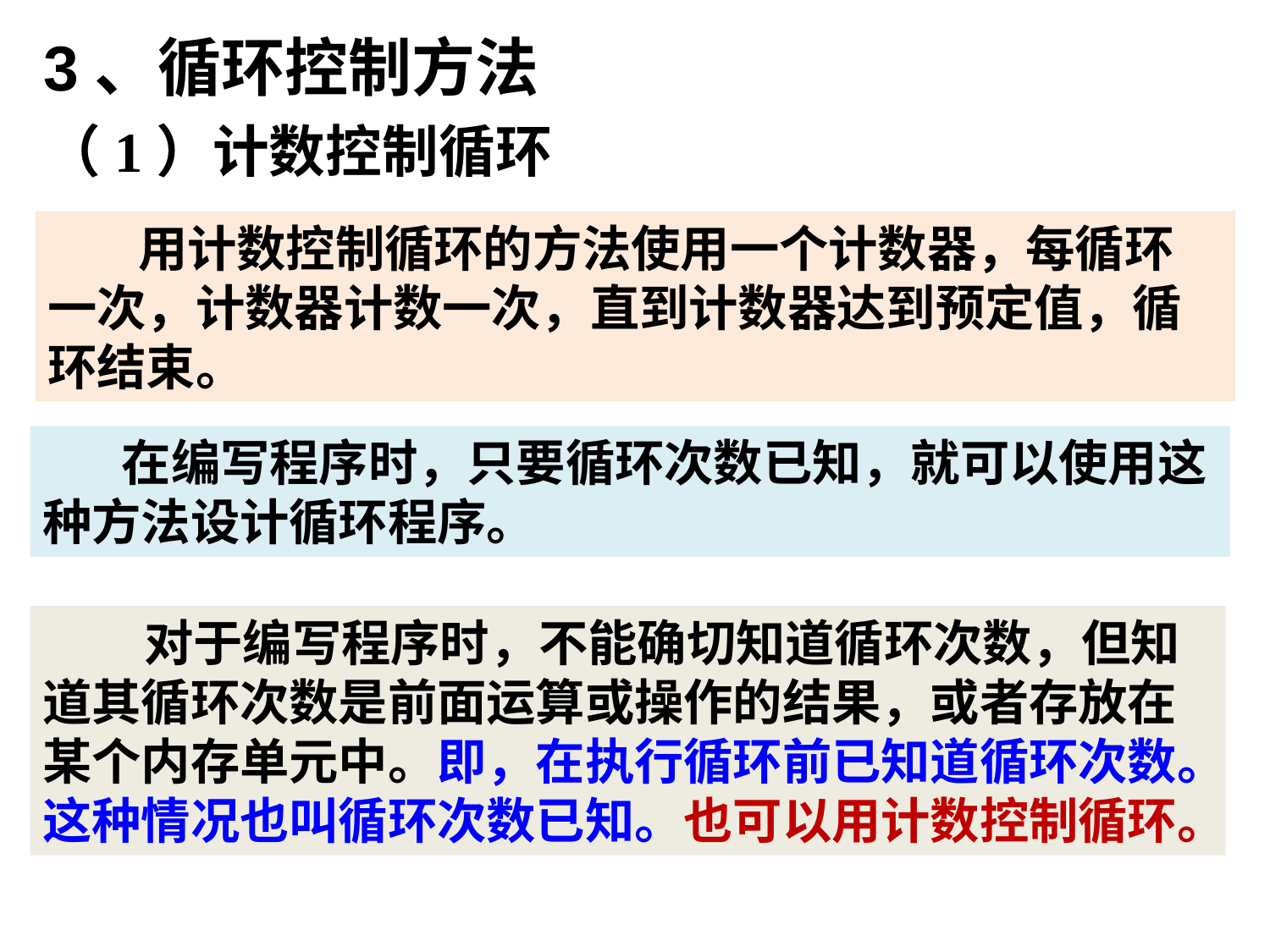

3、循环控制方法
（1）计数控制循环
       用计数控制循环的方法使用一个计数器，每循环一次，计数器计数一次，直到计数器达到预定值，循环结束。
      在编写程序时，只要循环次数已知，就可以使用这种方法设计循环程序。
        对于编写程序时，不能确切知道循环次数，但知道其循环次数是前面运算或操作的结果，或者存放在某个内存单元中。即，在执行循环前已知道循环次数。这种情况也叫循环次数已知。也可以用计数控制循环。
98